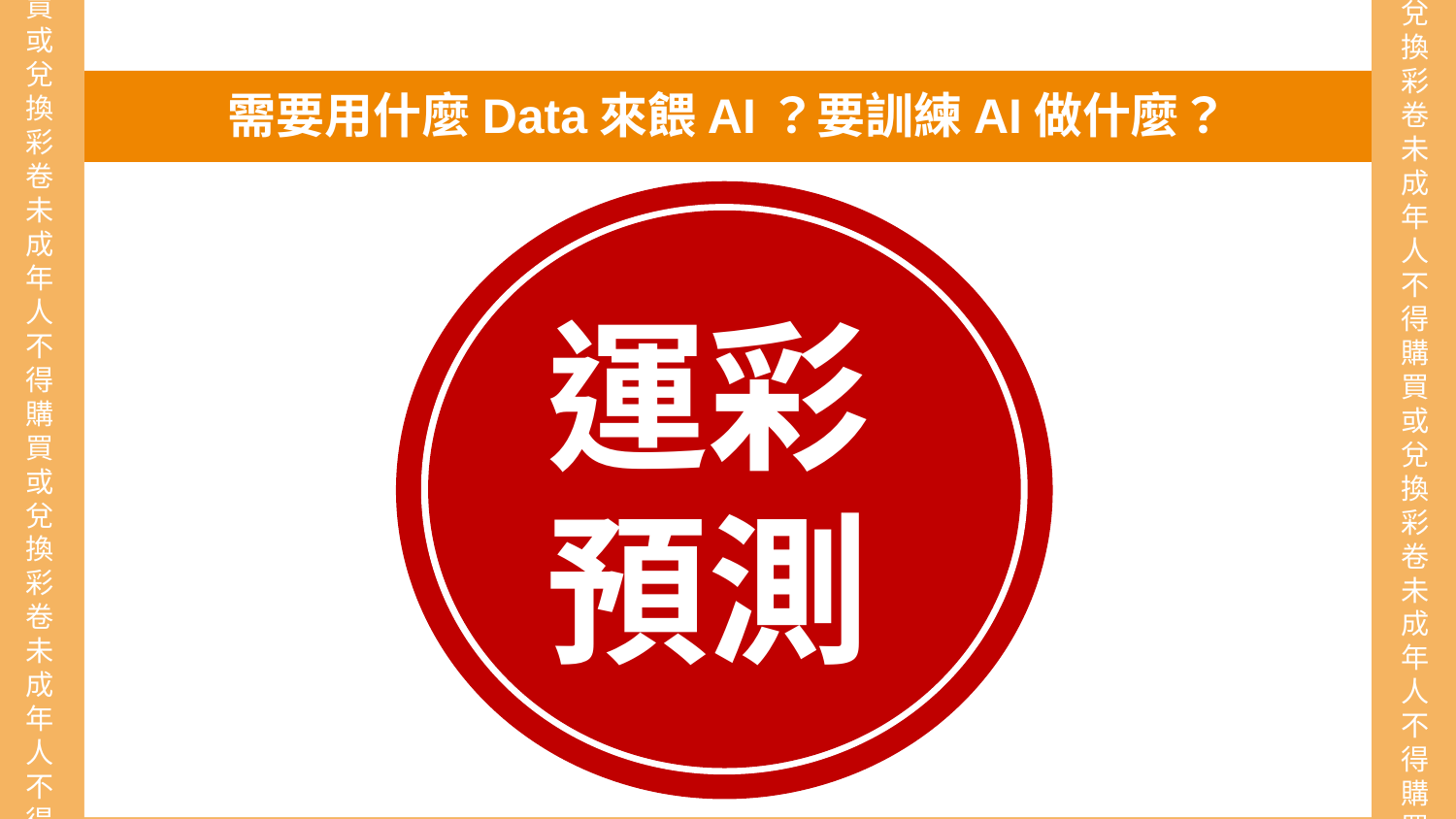

未
成
年
人
不
得
購
買
或
兌
換
彩
卷
未
成
年
人
不
得
購
買
或
兌
換
彩
卷
未
成
年
人
不
得
購
買
或
兌
換
彩
卷
未
成
年
人
不
得
購
買
或
兌
換
彩
卷

未
成
年
人
不
得
購
買
或
兌
換
彩
卷
未
成
年
人
不
得
購
買
或
兌
換
彩
卷
未
成
年
人
不
得
購
買
或
兌
換
彩
卷
未
成
年
人
不
得
購
買
或
兌
換
彩
卷

需要用什麼Data來餵AI？要訓練AI做什麼？

運彩
預測